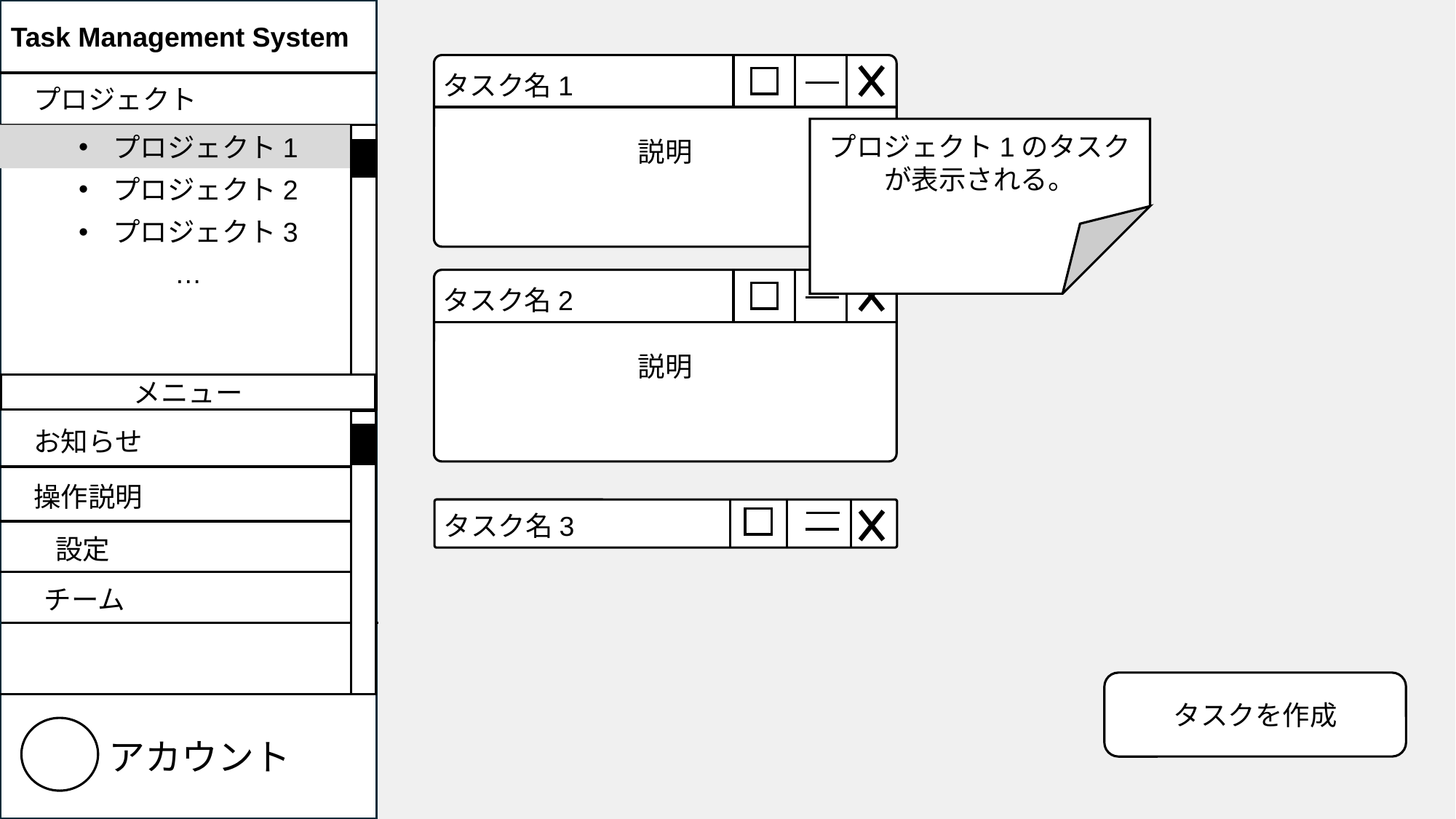

Task Management System
説明

タスク名1

プロジェクト
プロジェクト1のタスクが表示される。
プロジェクト1

プロジェクト2
プロジェクト3
…
説明

タスク名2

メニュー

お知らせ

操作説明

タスク名3

設定
チーム
タスクを作成

アカウント